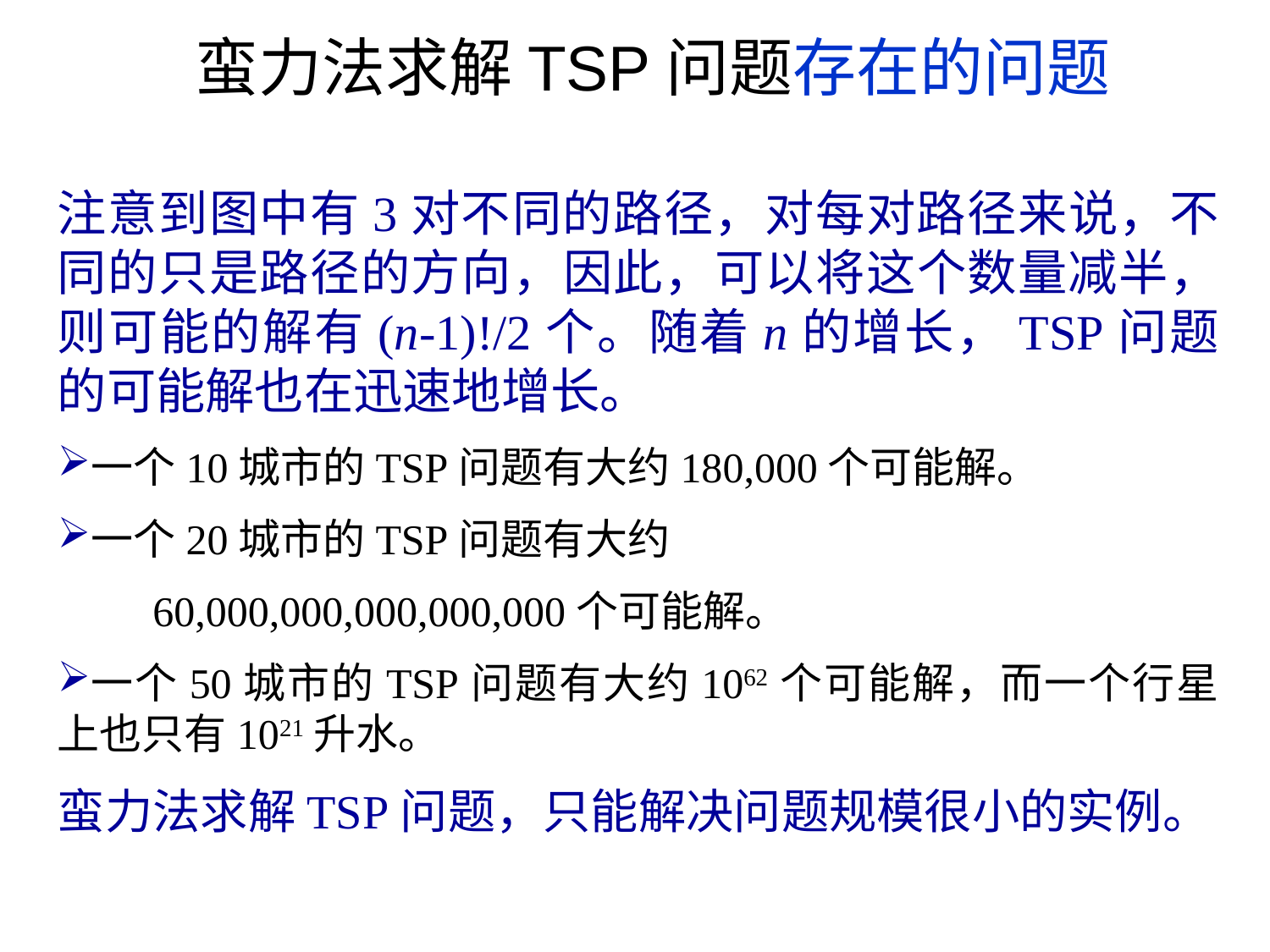

蛮力法求解TSP问题存在的问题
注意到图中有3对不同的路径，对每对路径来说，不同的只是路径的方向，因此，可以将这个数量减半，则可能的解有(n-1)!/2个。随着n的增长，TSP问题的可能解也在迅速地增长。
一个10城市的TSP问题有大约180,000个可能解。
一个20城市的TSP问题有大约
         60,000,000,000,000,000个可能解。
一个50城市的TSP问题有大约1062个可能解，而一个行星上也只有1021升水。
蛮力法求解TSP问题，只能解决问题规模很小的实例。